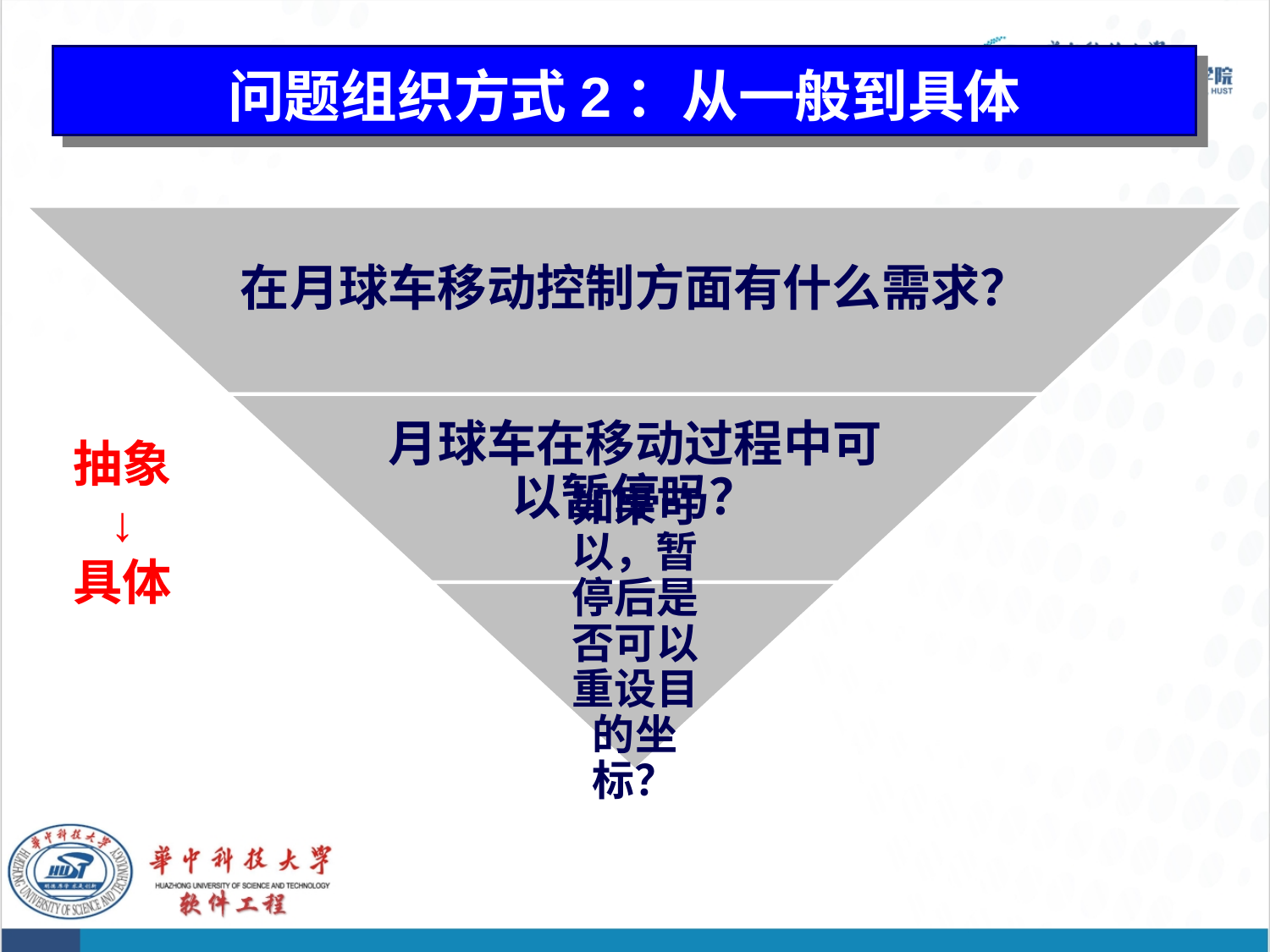

# 问题组织方式2：从一般到具体
在月球车移动控制方面有什么需求？
月球车在移动过程中可以暂停吗？
如果可以，暂停后是否可以重设目的坐标？
抽象
↓
具体